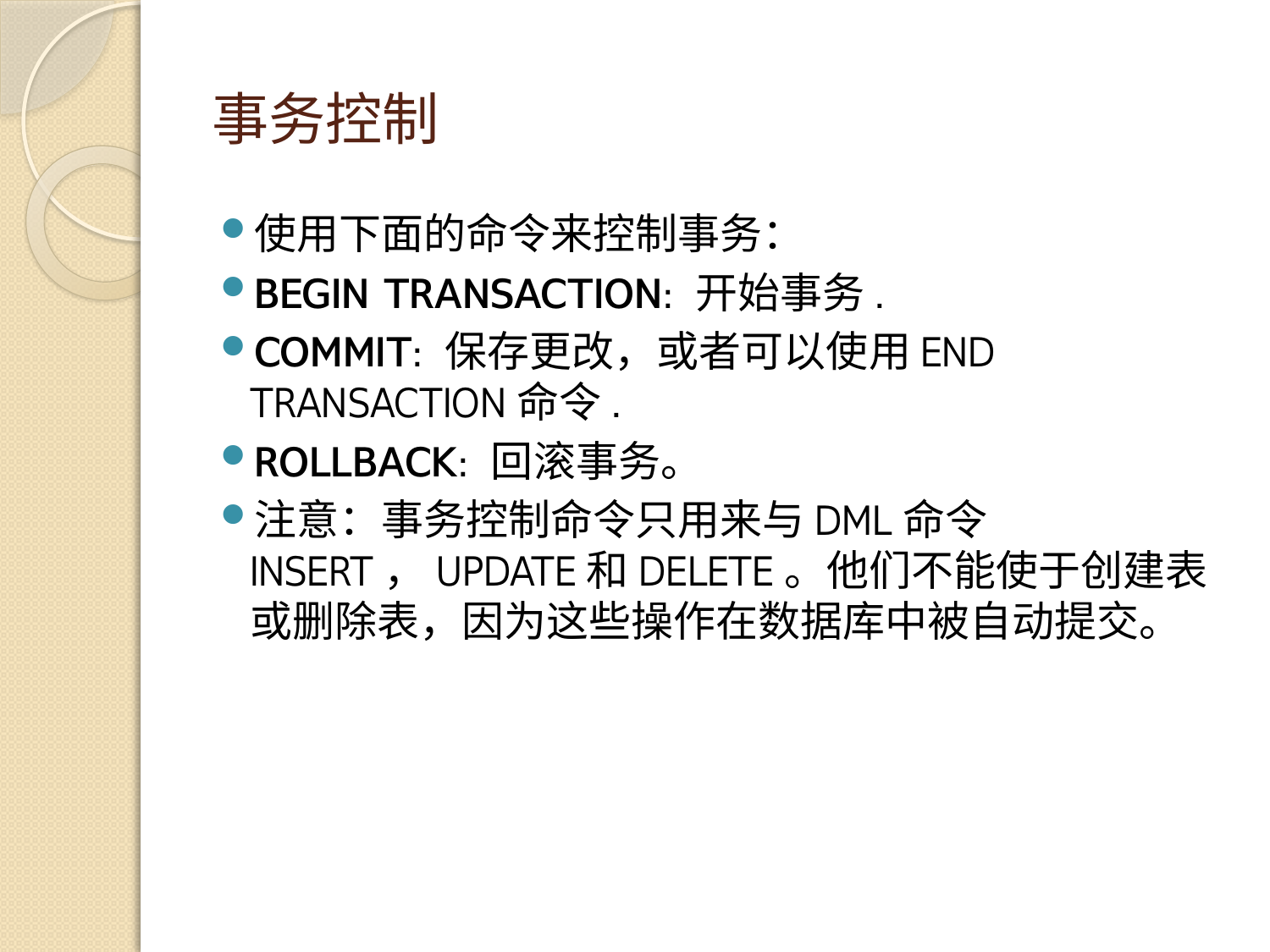

# 事务控制
使用下面的命令来控制事务：
BEGIN TRANSACTION: 开始事务.
COMMIT: 保存更改，或者可以使用END TRANSACTION命令.
ROLLBACK: 回滚事务。
注意：事务控制命令只用来与DML命令INSERT，UPDATE和DELETE。他们不能使于创建表或删除表，因为这些操作在数据库中被自动提交。